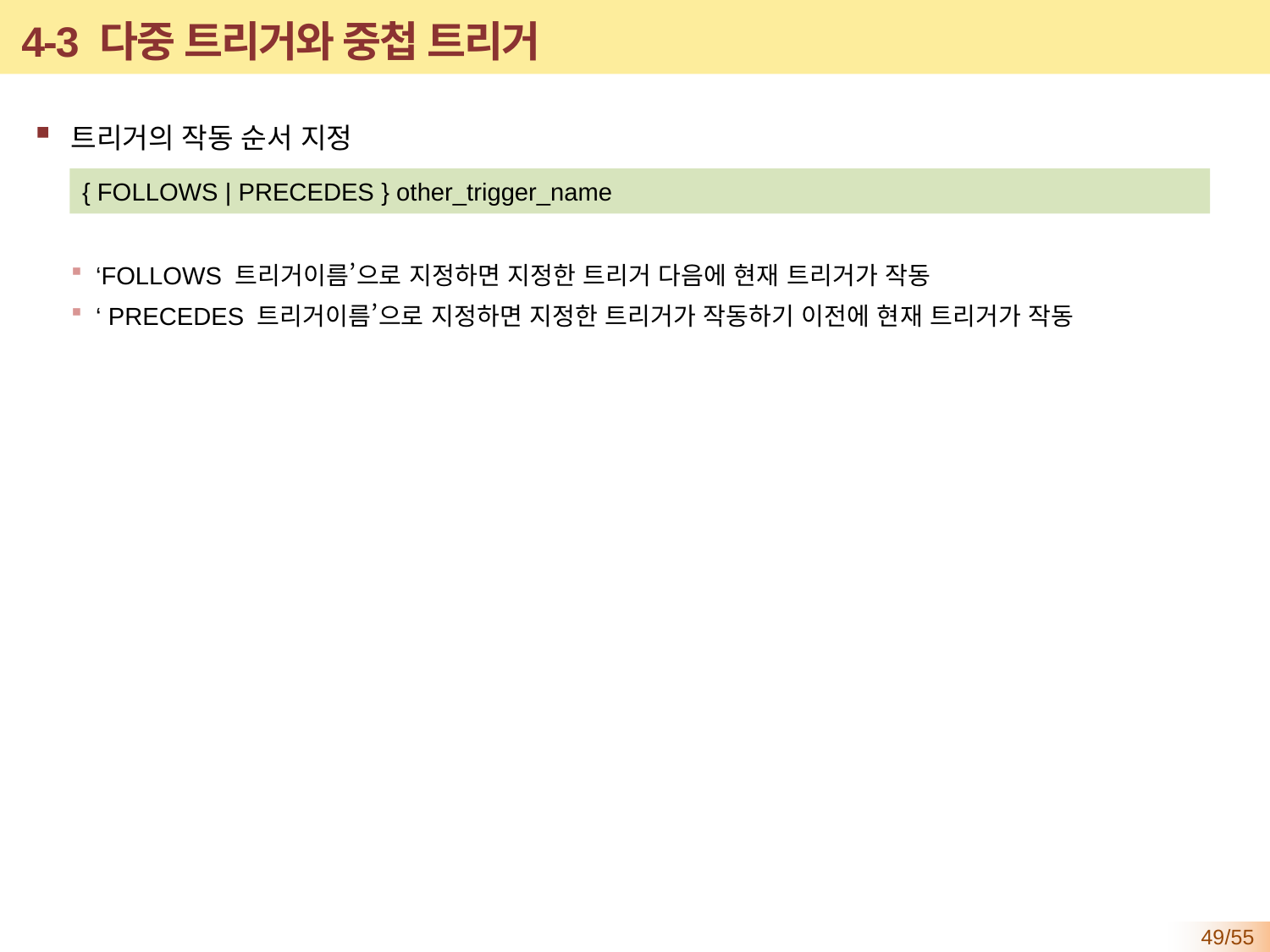

# 4-3 다중 트리거와 중첩 트리거
트리거의 작동 순서 지정

‘FOLLOWS 트리거이름’으로 지정하면 지정한 트리거 다음에 현재 트리거가 작동
‘ PRECEDES 트리거이름’으로 지정하면 지정한 트리거가 작동하기 이전에 현재 트리거가 작동
{ FOLLOWS | PRECEDES } other_trigger_name